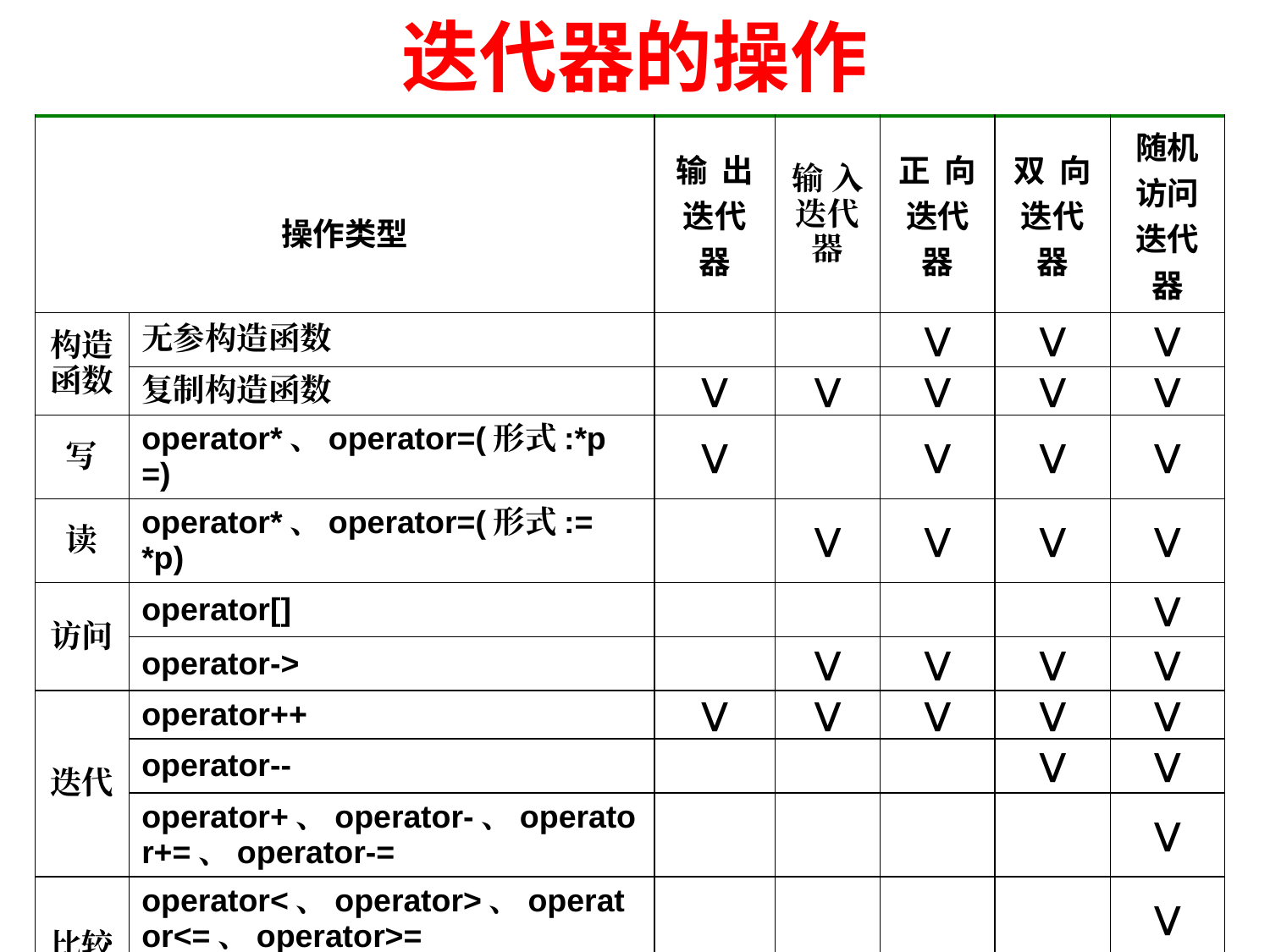

# 迭代器的操作
| 操作类型 |  | 输 出 迭代器 | 输 入 迭代器 | 正 向 迭代器 | 双 向 迭代器 | 随机访问 迭代器 |
| --- | --- | --- | --- | --- | --- | --- |
| 构造 函数 | 无参构造函数 |  |  | ⋁ | ⋁ | ⋁ |
|  | 复制构造函数 | ⋁ | ⋁ | ⋁ | ⋁ | ⋁ |
| 写 | operator\*、operator=(形式:\*p =) | ⋁ |  | ⋁ | ⋁ | ⋁ |
| 读 | operator\*、operator=(形式:= \*p) |  | ⋁ | ⋁ | ⋁ | ⋁ |
| 访问 | operator[] |  |  |  |  | ⋁ |
|  | operator-> |  | ⋁ | ⋁ | ⋁ | ⋁ |
| 迭代 | operator++ | ⋁ | ⋁ | ⋁ | ⋁ | ⋁ |
|  | operator-- |  |  |  | ⋁ | ⋁ |
|  | operator+、operator-、operator+=、operator-= |  |  |  |  | ⋁ |
| 比较 | operator<、operator>、operator<=、operator>= |  |  |  |  | ⋁ |
|  | operator==、operator!= |  | ⋁ | ⋁ | ⋁ | ⋁ |